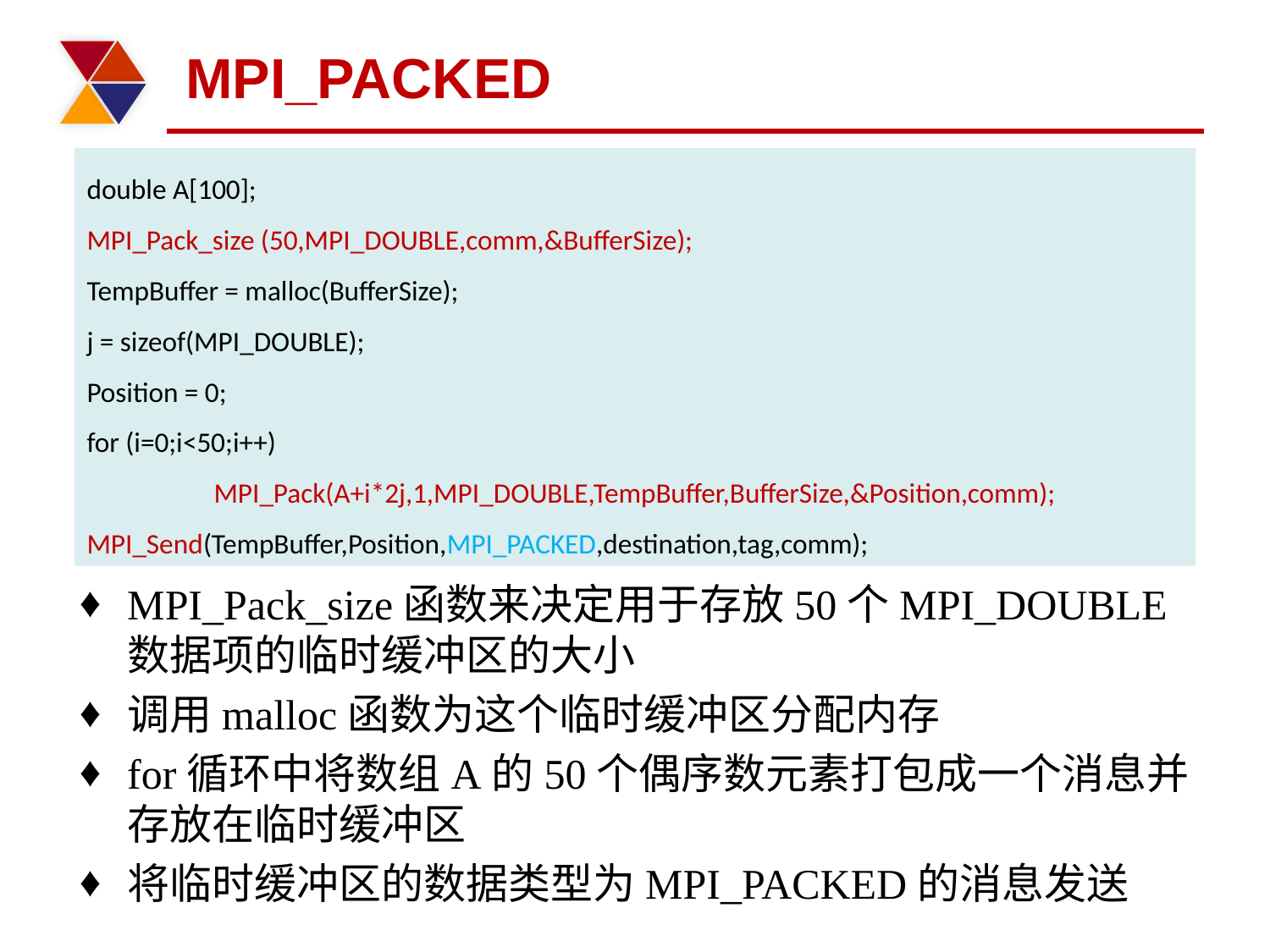

# MPI_PACKED
double A[100];
MPI_Pack_size (50,MPI_DOUBLE,comm,&BufferSize);
TempBuffer = malloc(BufferSize);
j = sizeof(MPI_DOUBLE);
Position = 0;
for (i=0;i<50;i++)
	MPI_Pack(A+i*2j,1,MPI_DOUBLE,TempBuffer,BufferSize,&Position,comm);
MPI_Send(TempBuffer,Position,MPI_PACKED,destination,tag,comm);
MPI_Pack_size函数来决定用于存放50个MPI_DOUBLE数据项的临时缓冲区的大小
调用malloc函数为这个临时缓冲区分配内存
for循环中将数组A的50个偶序数元素打包成一个消息并存放在临时缓冲区
将临时缓冲区的数据类型为MPI_PACKED的消息发送